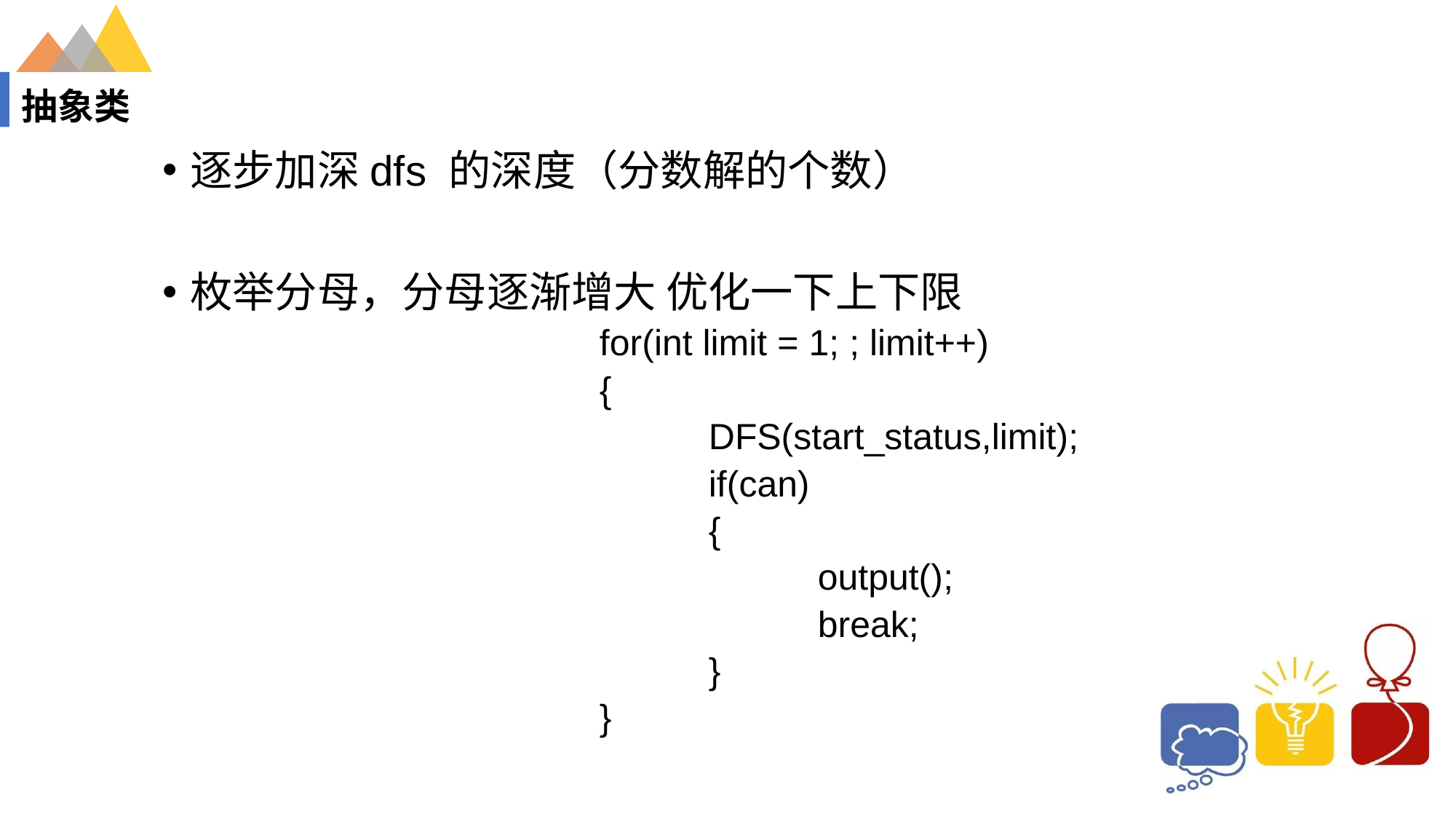

# 抽象类
逐步加深dfs 的深度（分数解的个数）

枚举分母，分母逐渐增大 优化一下上下限
for(int limit = 1; ; limit++)
{
	DFS(start_status,limit);
	if(can)
	{
		output();
		break;
	}
}